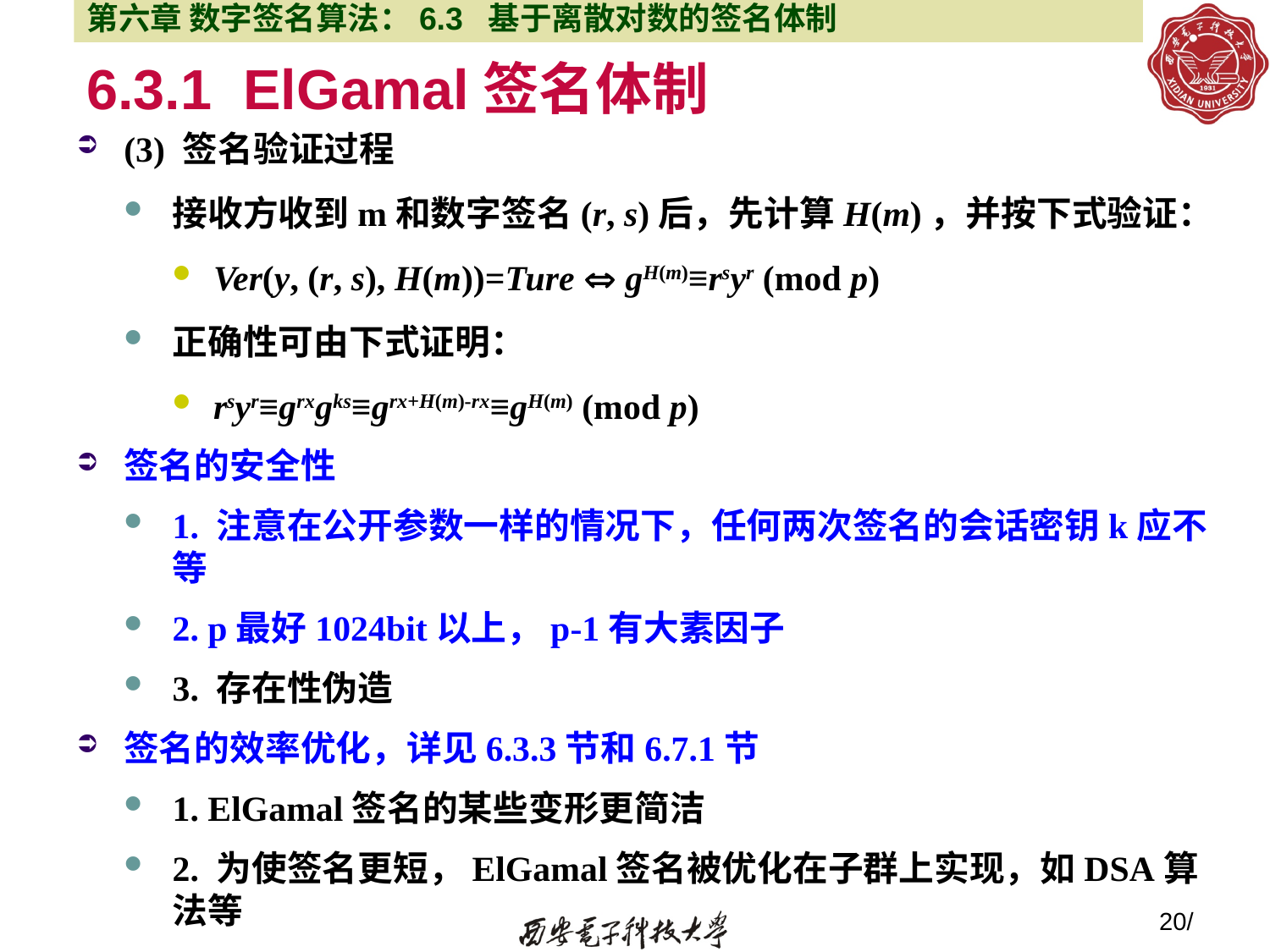

第六章 数字签名算法：6.3  基于离散对数的签名体制
# 6.3.1  ElGamal签名体制
(3) 签名验证过程
接收方收到m和数字签名(r, s)后，先计算H(m)，并按下式验证：
Ver(y, (r, s), H(m))=Ture ⇔ gH(m)≡rsyr (mod p)
正确性可由下式证明：
rsyr≡grxgks≡grx+H(m)-rx≡gH(m) (mod p)
签名的安全性
1. 注意在公开参数一样的情况下，任何两次签名的会话密钥k应不等
2. p最好1024bit以上，p-1有大素因子
3. 存在性伪造
签名的效率优化，详见6.3.3节和6.7.1节
1. ElGamal签名的某些变形更简洁
2. 为使签名更短，ElGamal签名被优化在子群上实现，如DSA算法等

20/